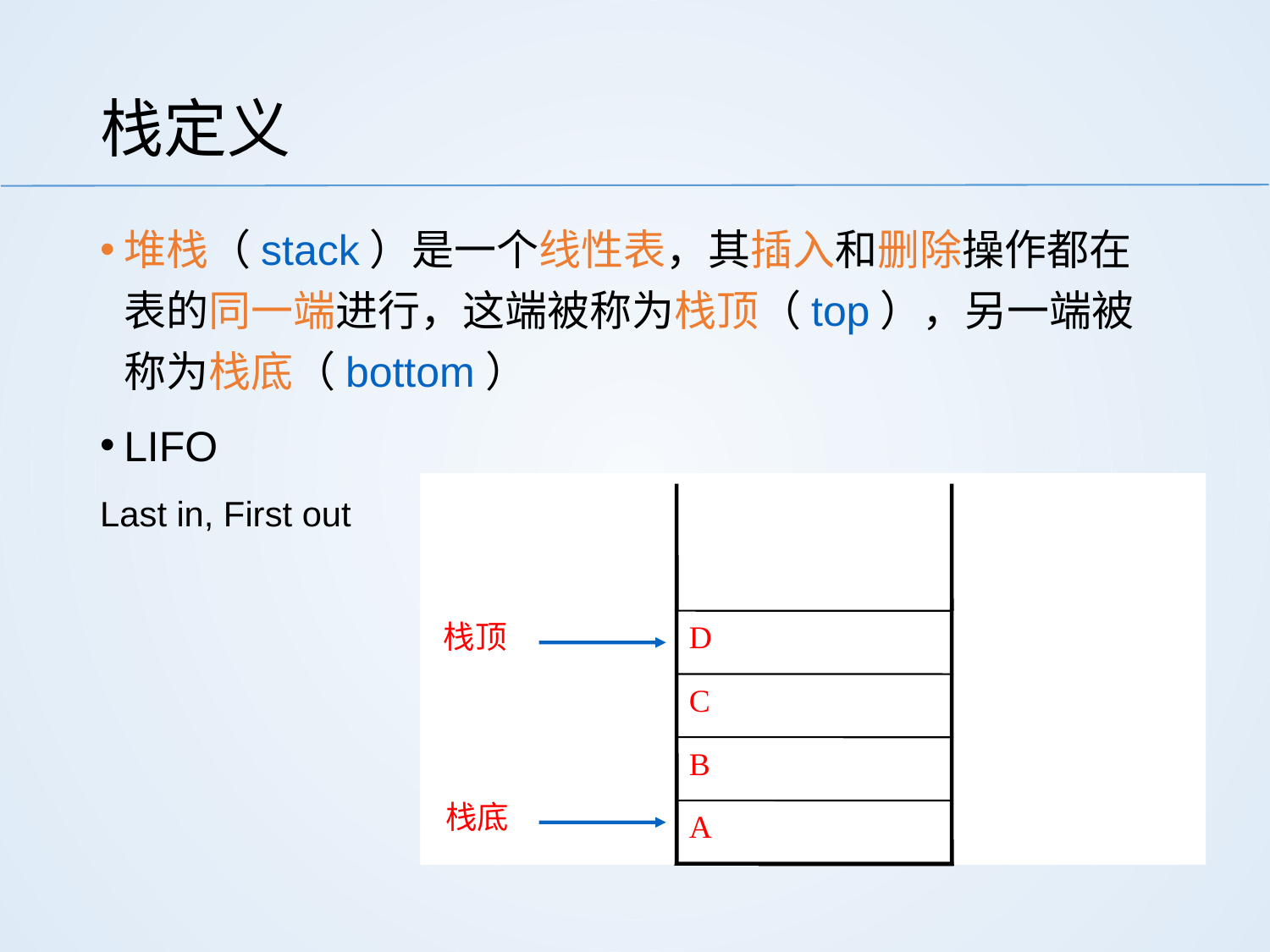

# 栈定义
堆栈（stack）是一个线性表，其插入和删除操作都在表的同一端进行，这端被称为栈顶（top），另一端被称为栈底（bottom）
LIFO
Last in, First out

E

栈顶

D

C

B

A

x
top
E
E

栈顶

D

C

B

A

pop
E

栈顶

D

C

B

A

x
top
E

栈顶
D

C

B

A

push
E

|  |
| --- |
|  |
| D |
| C |
| B |
| A |
栈顶

栈底

5